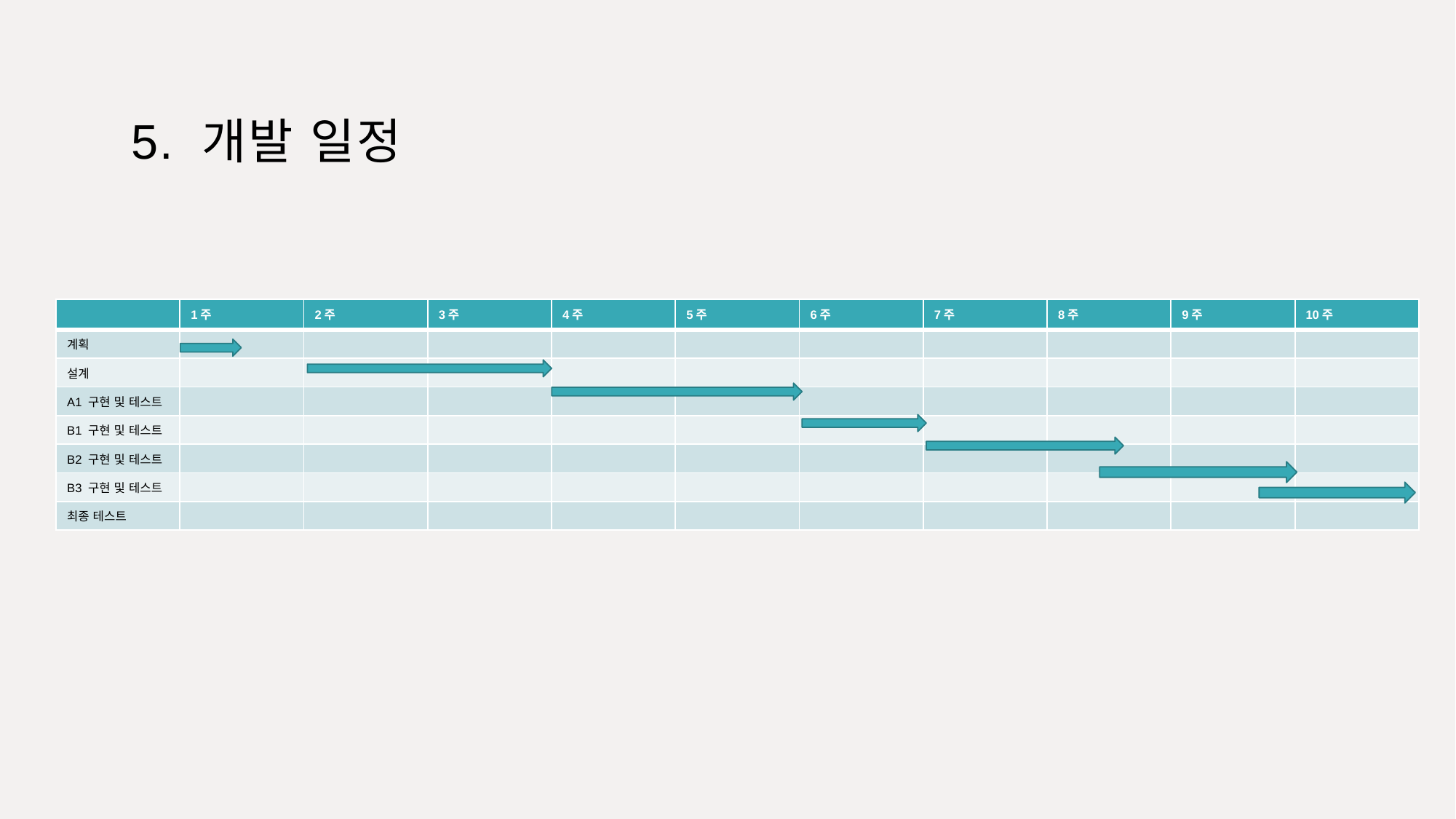

# 5. 개발 일정
|  | 1주 | 2주 | 3주 | 4주 | 5주 | 6주 | 7주 | 8주 | 9주 | 10주 |
| --- | --- | --- | --- | --- | --- | --- | --- | --- | --- | --- |
| 계획 |  |  |  |  |  |  |  |  |  |  |
| 설계 |  |  |  |  |  |  |  |  |  |  |
| A1 구현 및 테스트 |  |  |  |  |  |  |  |  |  |  |
| B1 구현 및 테스트 |  |  |  |  |  |  |  |  |  |  |
| B2 구현 및 테스트 |  |  |  |  |  |  |  |  |  |  |
| B3 구현 및 테스트 |  |  |  |  |  |  |  |  |  |  |
| 최종 테스트 |  |  |  |  |  |  |  |  |  |  |